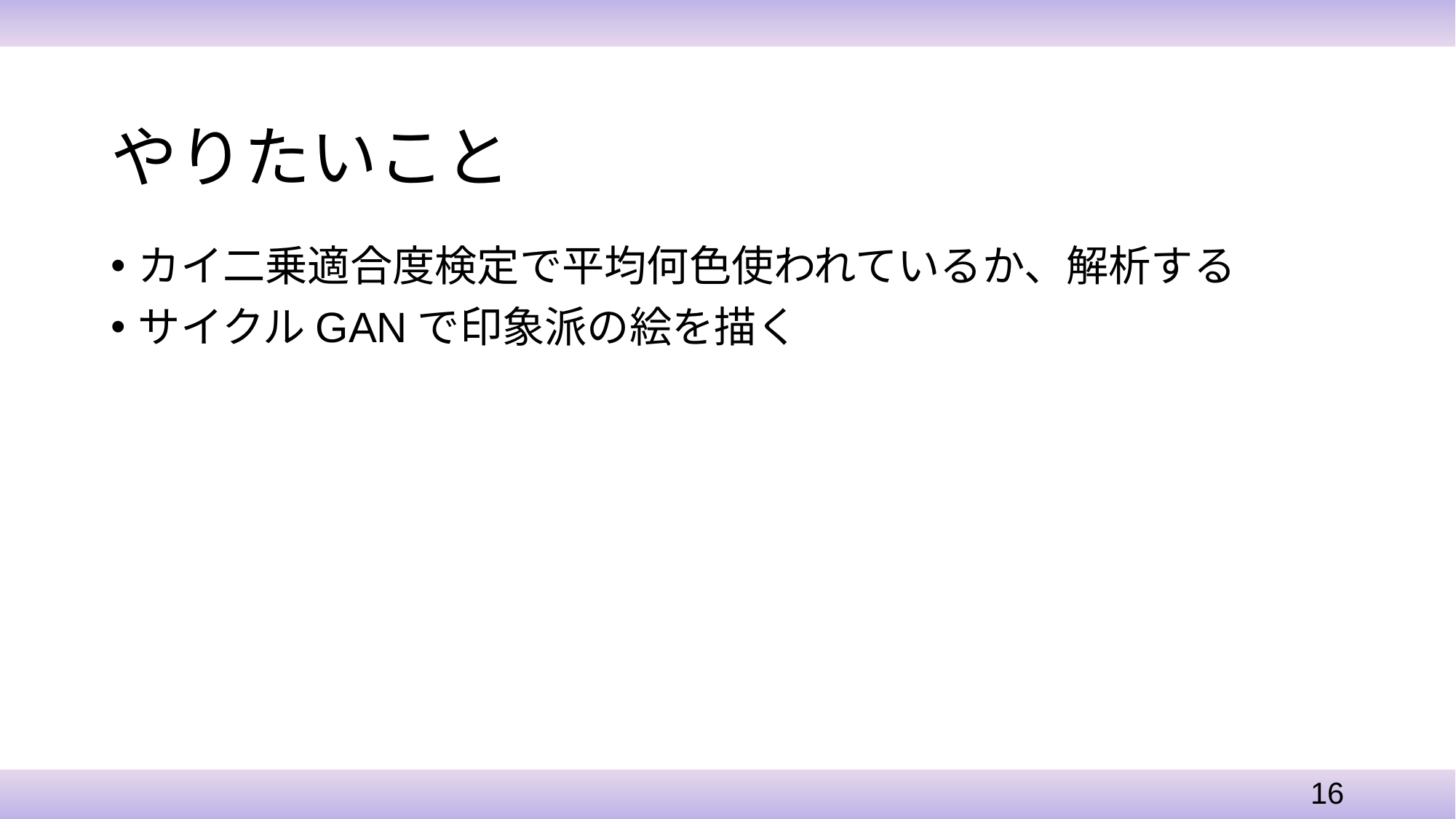

# やりたいこと
カイ二乗適合度検定で平均何色使われているか、解析する
サイクルGANで印象派の絵を描く
16